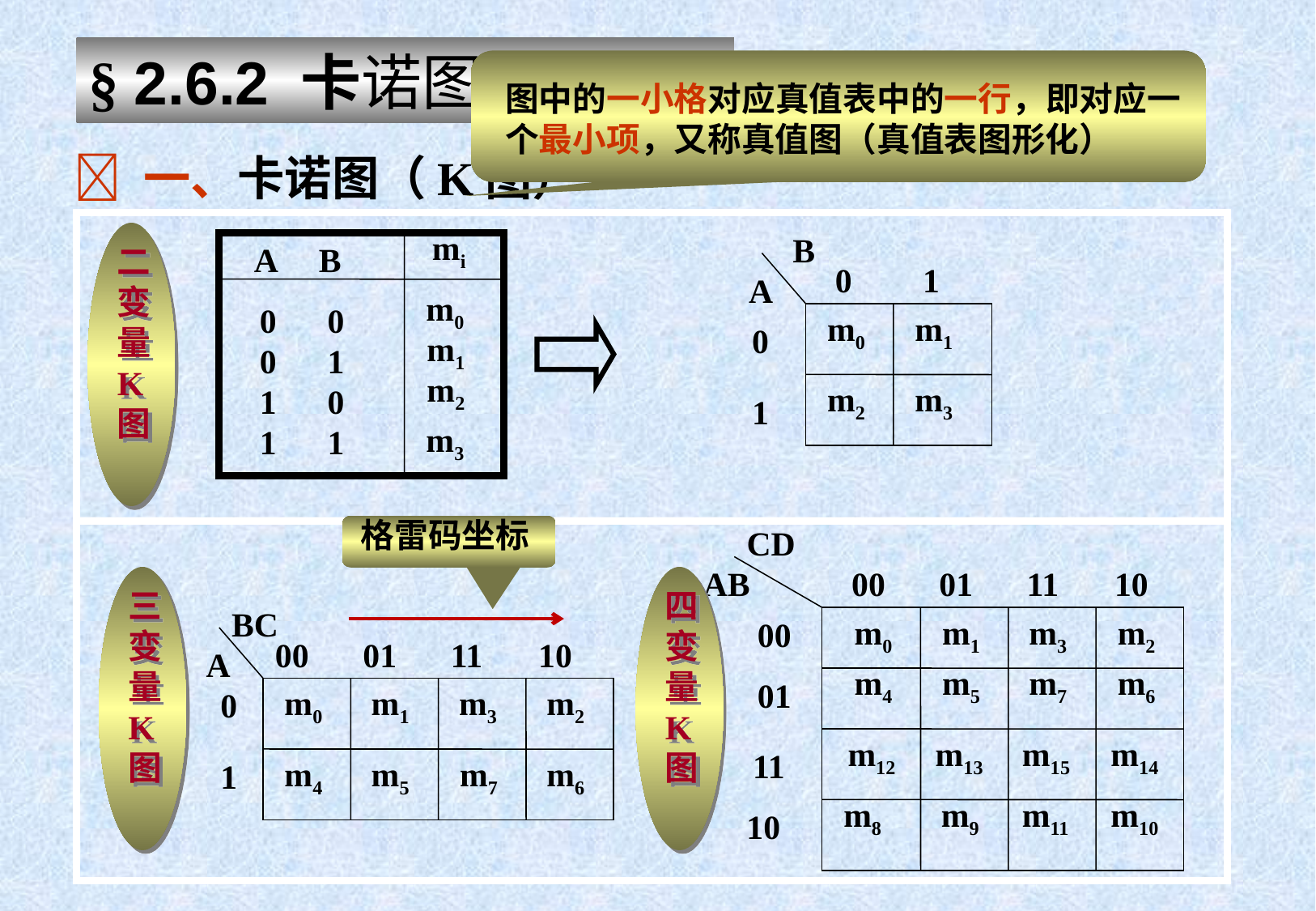

§ 2.6.2 卡诺图化简法

图中的一小格对应真值表中的一行，即对应一个最小项，又称真值图（真值表图形化）
• 一、卡诺图（K图）

二
变
量
K
图

 mi
B

A     B

0
1
A
 m0
0      0
 m0
 m1
0
 m1

0      1
 m2
1      0
 m2
 m3
1
1      1
 m3

格雷码坐标
CD
AB

00
01
11
10

三
变
量
K
图

四
变
量
K
图

BC
00
 m0
 m1
 m3
 m2

00
01
11
10
A
 m4
 m5
 m7
 m6
01
0
 m0
 m1
 m3
 m2
 m12
 m13
 m15
 m14
11
1
 m4
 m5
 m7
 m6
 m8
 m9
 m11
 m10
10